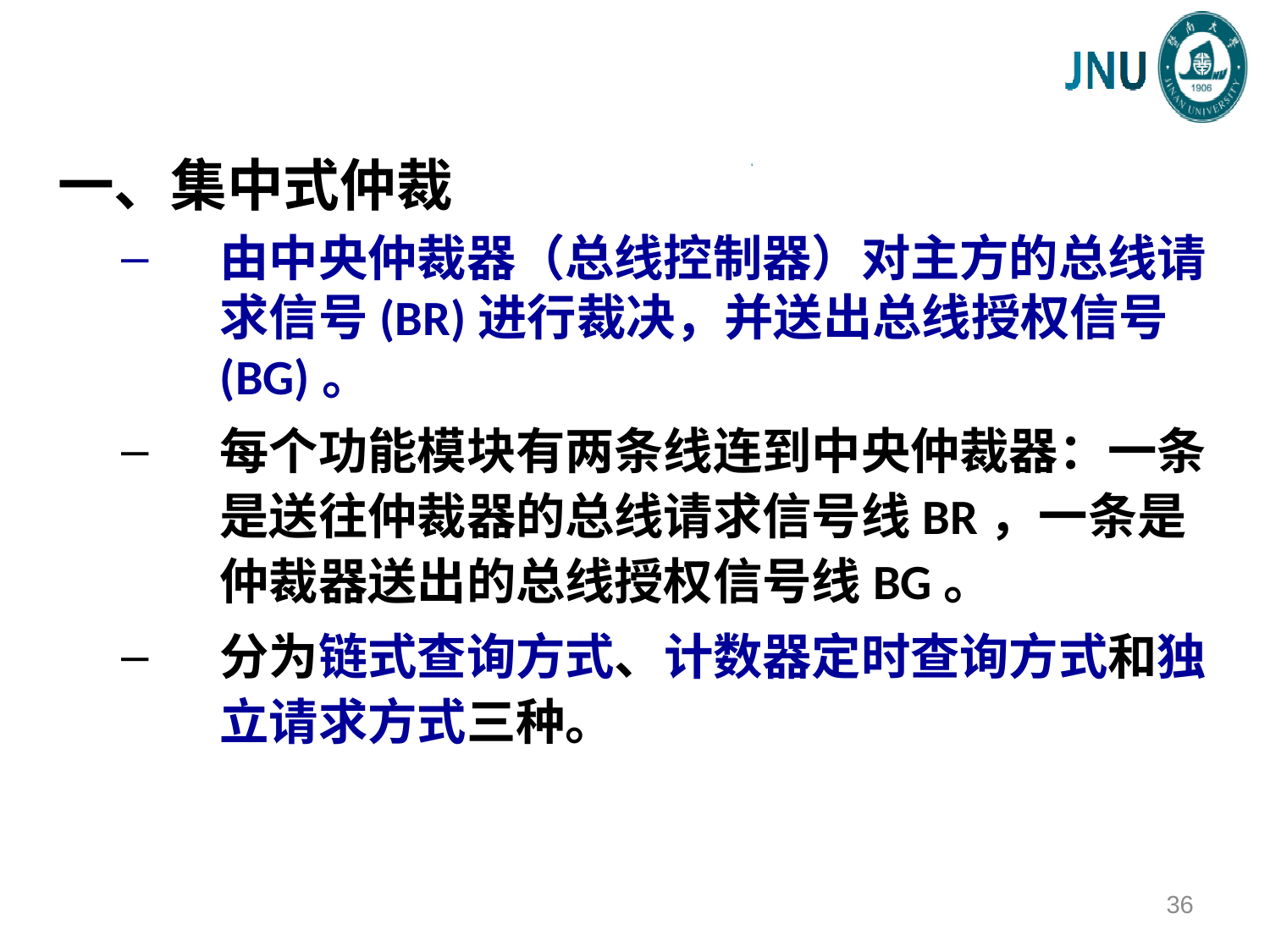

一、集中式仲裁
由中央仲裁器（总线控制器）对主方的总线请求信号(BR)进行裁决，并送出总线授权信号(BG)。
每个功能模块有两条线连到中央仲裁器：一条是送往仲裁器的总线请求信号线BR，一条是仲裁器送出的总线授权信号线BG。
分为链式查询方式、计数器定时查询方式和独立请求方式三种。
36